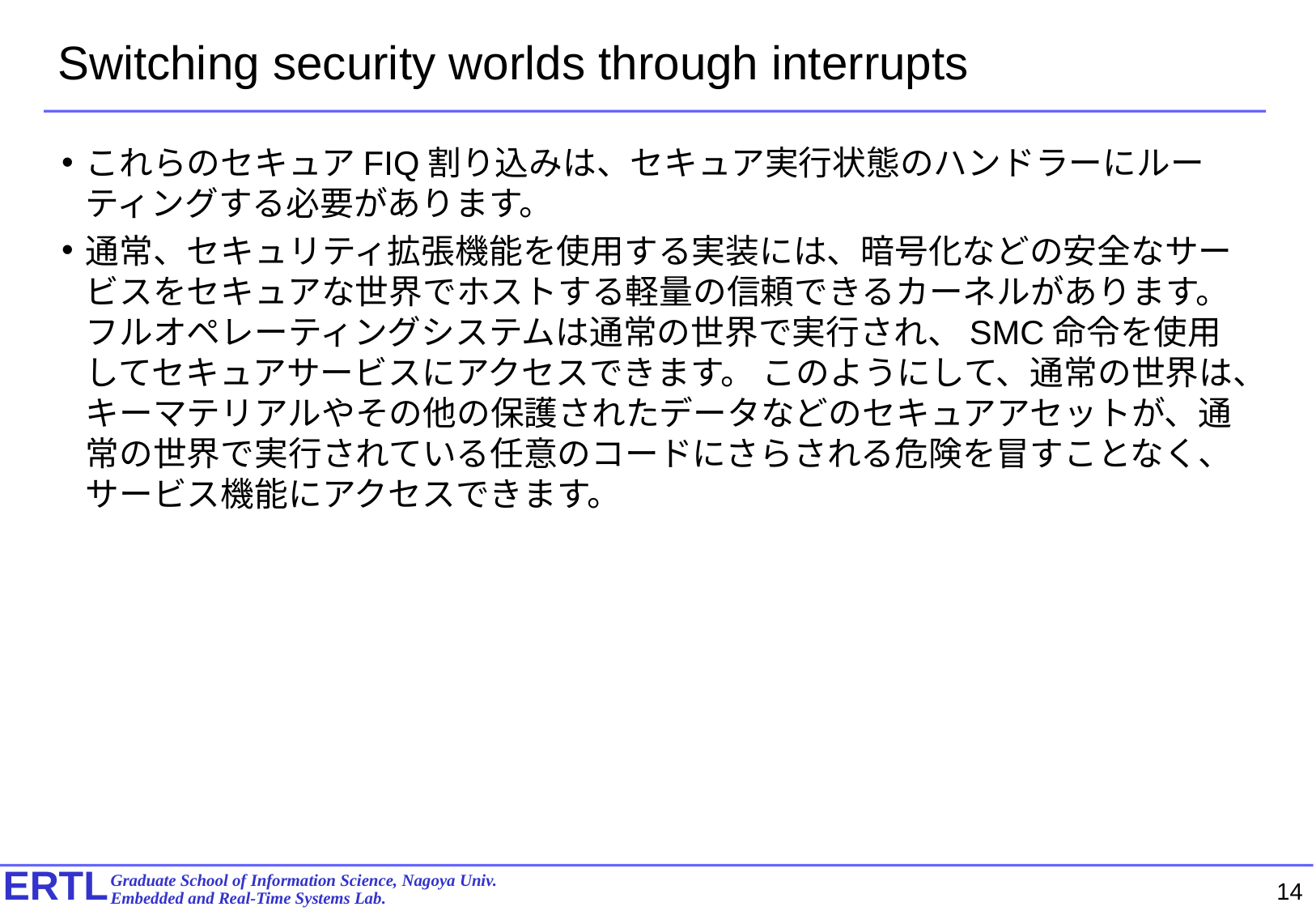

# Switching security worlds through interrupts
これらのセキュアFIQ割り込みは、セキュア実行状態のハンドラーにルーティングする必要があります。
通常、セキュリティ拡張機能を使用する実装には、暗号化などの安全なサービスをセキュアな世界でホストする軽量の信頼できるカーネルがあります。 フルオペレーティングシステムは通常の世界で実行され、SMC命令を使用してセキュアサービスにアクセスできます。 このようにして、通常の世界は、キーマテリアルやその他の保護されたデータなどのセキュアアセットが、通常の世界で実行されている任意のコードにさらされる危険を冒すことなく、サービス機能にアクセスできます。
14